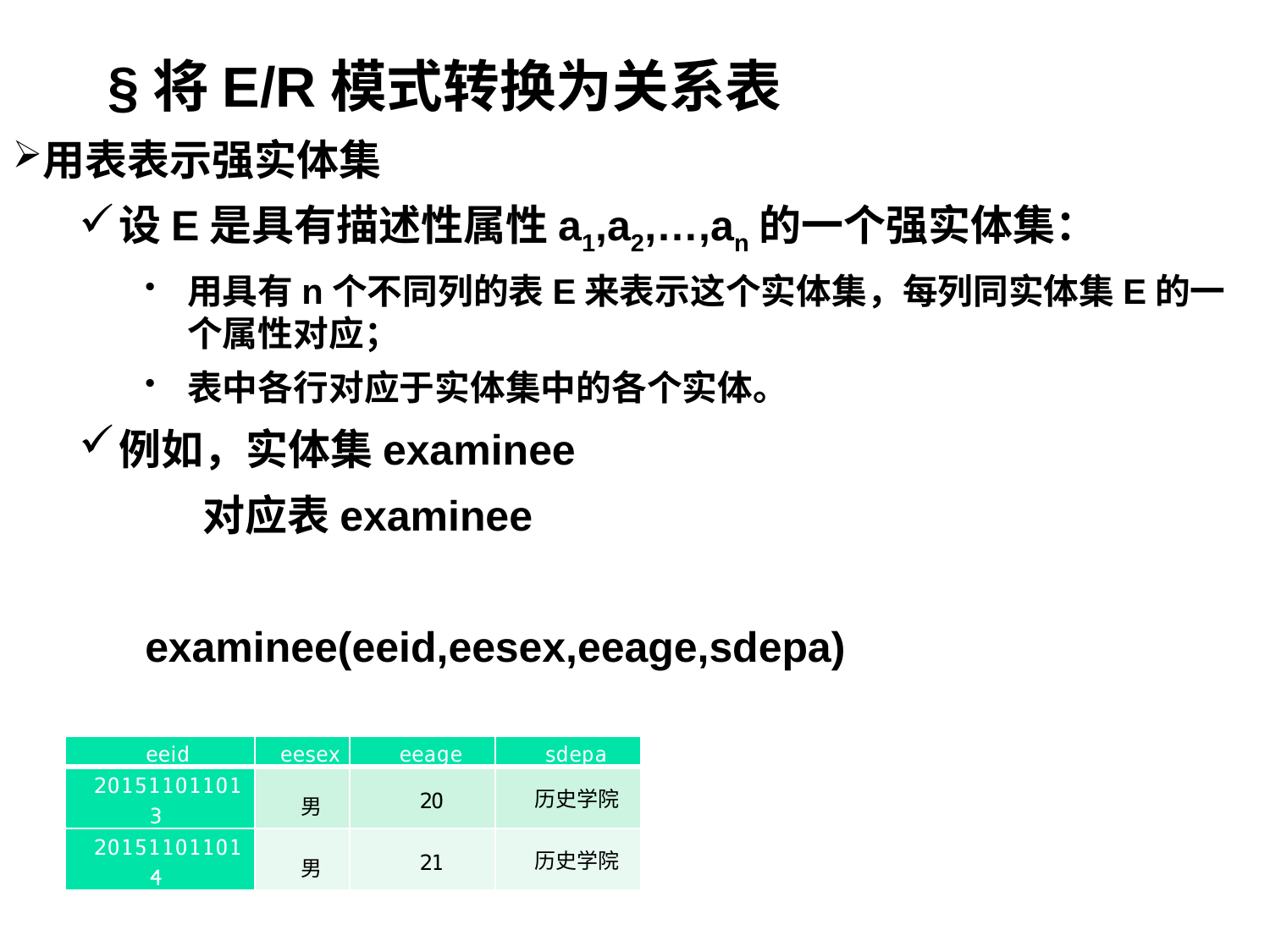

§将E/R模式转换为关系表
用表表示强实体集
设E是具有描述性属性a1,a2,…,an的一个强实体集：
用具有n个不同列的表E来表示这个实体集，每列同实体集E的一个属性对应；
表中各行对应于实体集中的各个实体。
例如，实体集examinee
     对应表examinee

examinee(eeid,eesex,eeage,sdepa)

| eeid | eesex | eeage | sdepa |
| --- | --- | --- | --- |
| 201511011013 | 男 | 20 | 历史学院 |
| 201511011014 | 男 | 21 | 历史学院 |